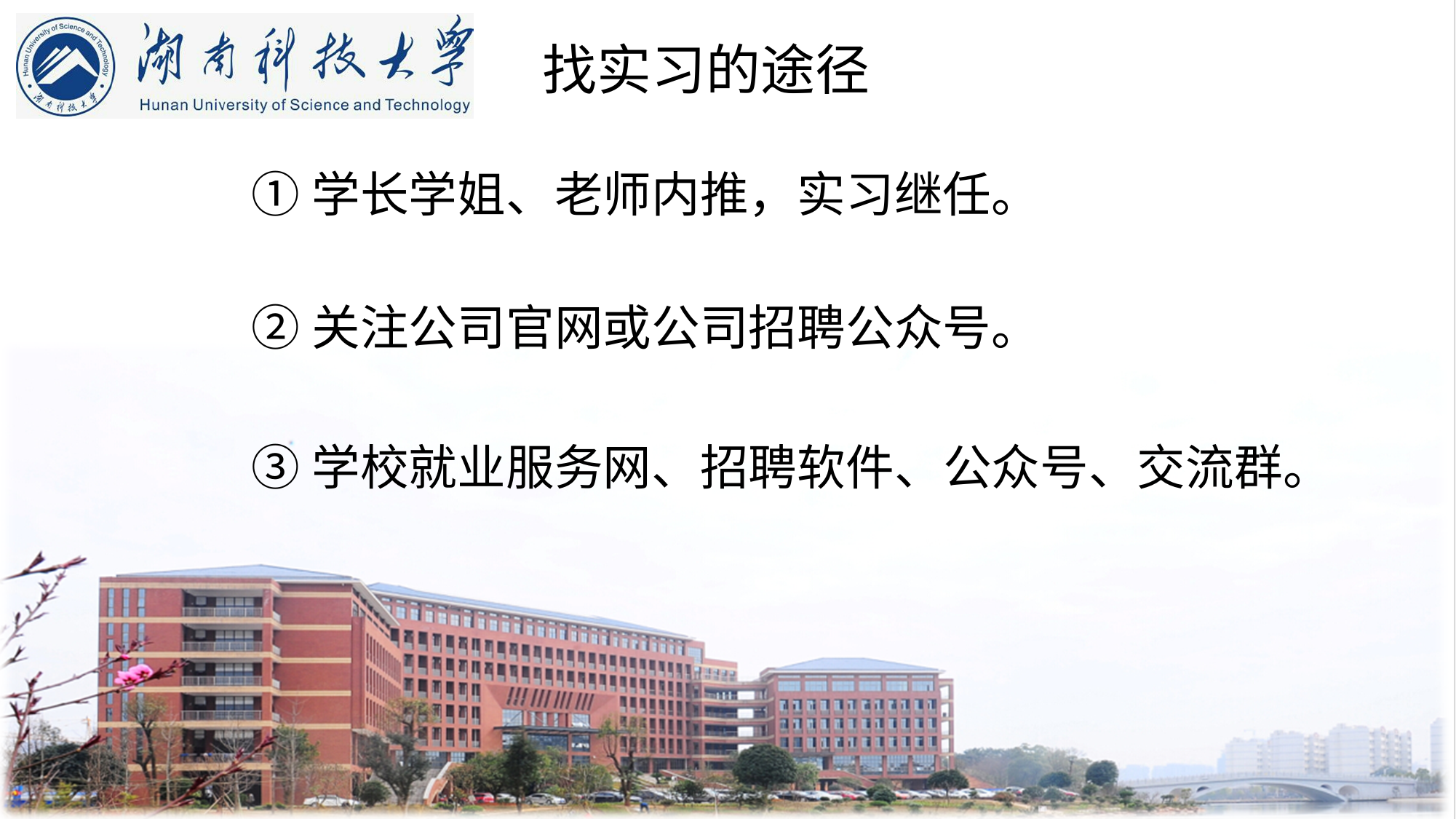

找实习的途径
①学长学姐、老师内推，实习继任。
②关注公司官网或公司招聘公众号。
③学校就业服务网、招聘软件、公众号、交流群。